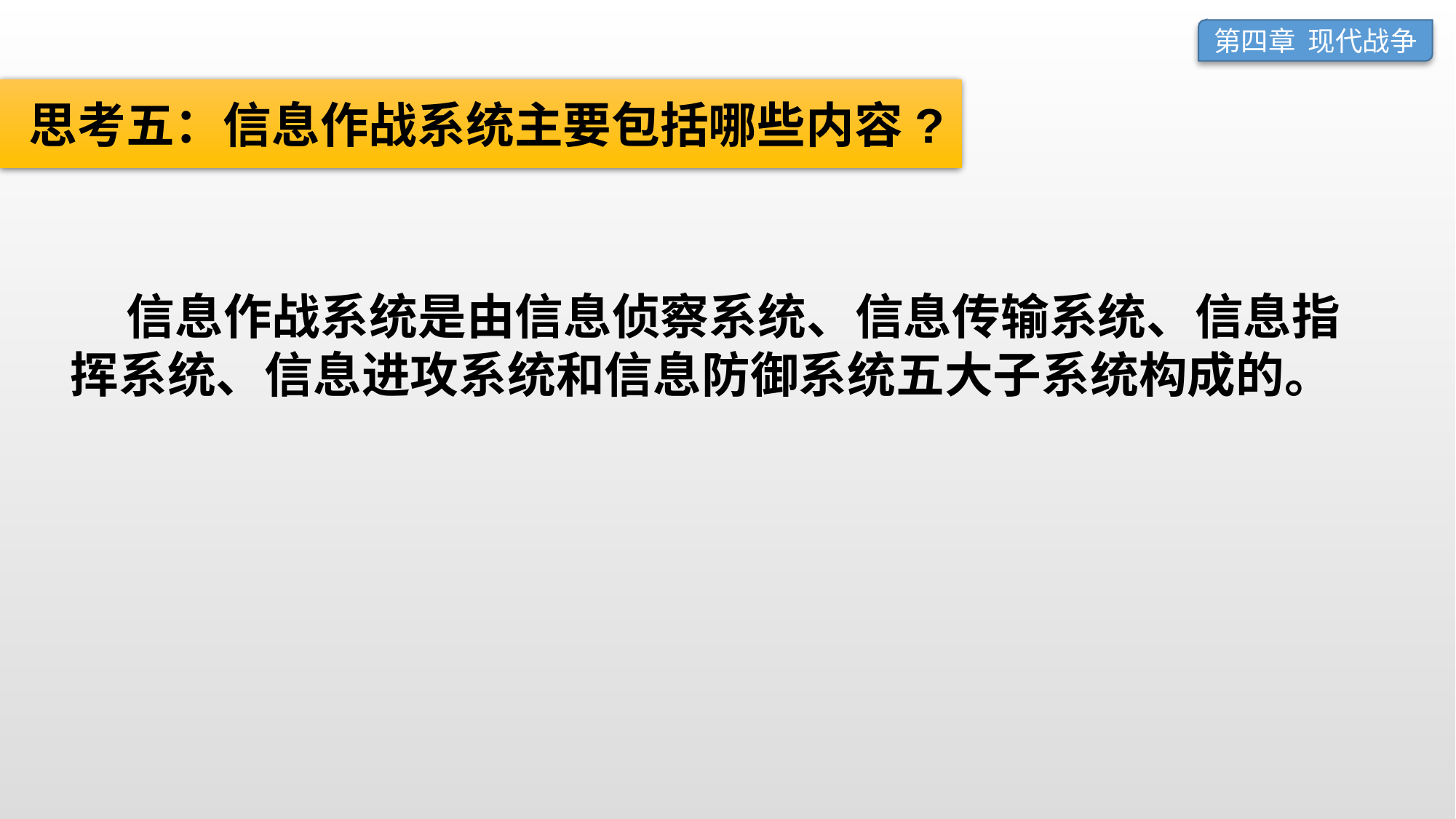

思考五：信息作战系统主要包括哪些内容?
    信息作战系统是由信息侦察系统、信息传输系统、信息指挥系统、信息进攻系统和信息防御系统五大子系统构成的。